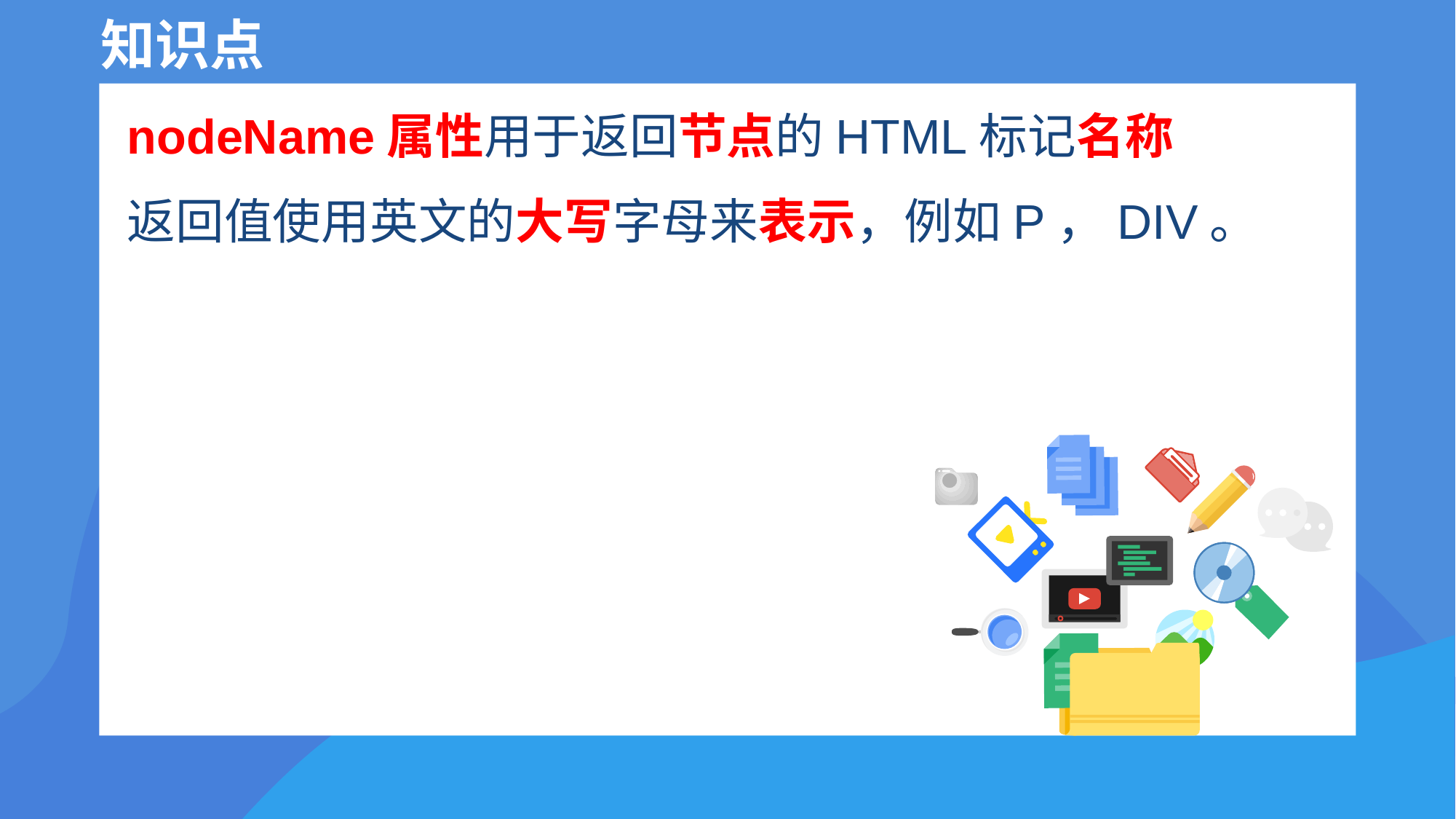

# 知识点
nodeName属性用于返回节点的HTML标记名称
返回值使用英文的大写字母来表示，例如P，DIV。